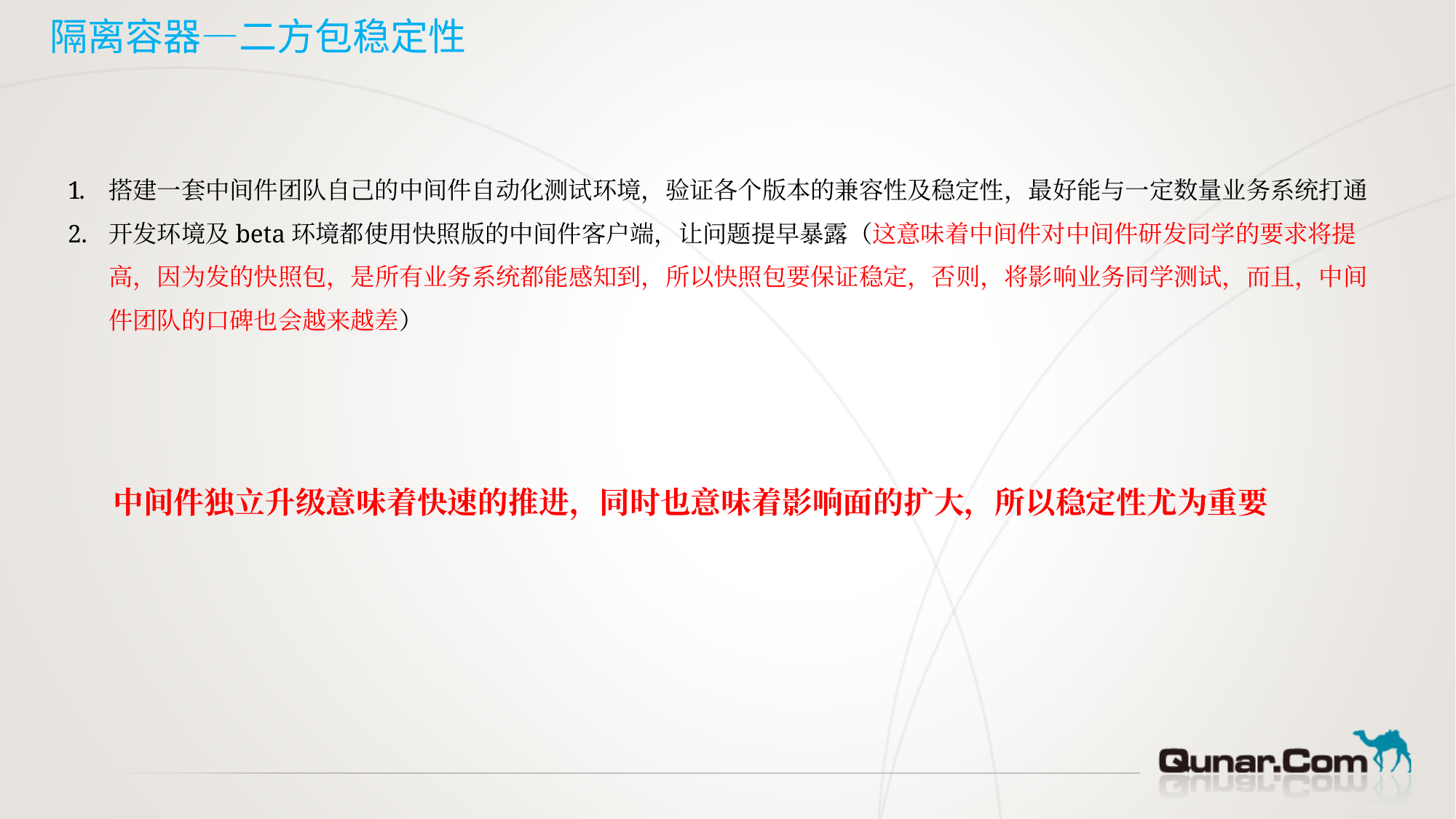

# 隔离容器—二方包稳定性

搭建一套中间件团队自己的中间件自动化测试环境，验证各个版本的兼容性及稳定性，最好能与一定数量业务系统打通
开发环境及beta环境都使用快照版的中间件客户端，让问题提早暴露（这意味着中间件对中间件研发同学的要求将提高，因为发的快照包，是所有业务系统都能感知到，所以快照包要保证稳定，否则，将影响业务同学测试，而且，中间件团队的口碑也会越来越差）

     中间件独立升级意味着快速的推进，同时也意味着影响面的扩大，所以稳定性尤为重要